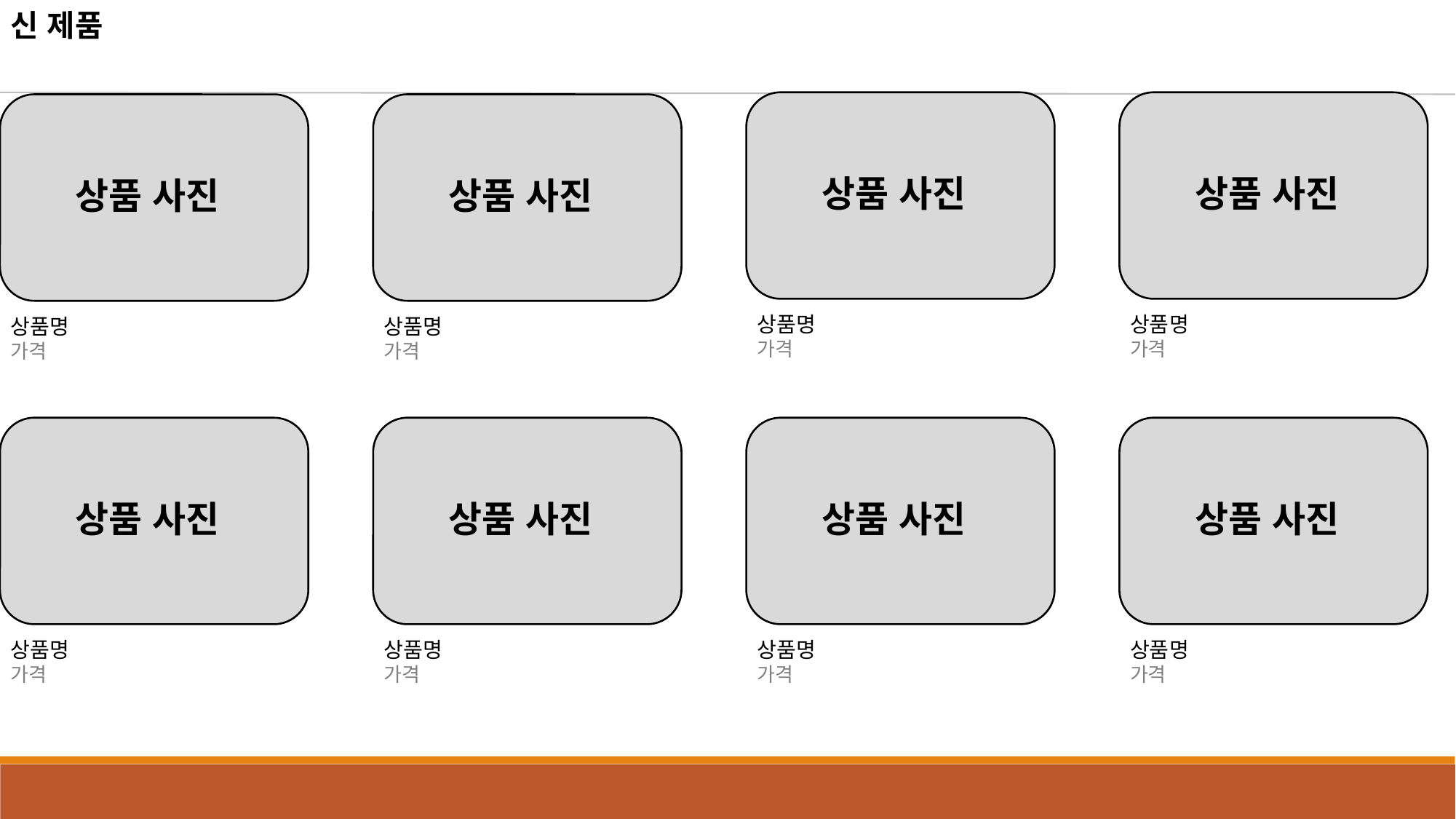

신 제품

상품 사진

상품 사진

상품 사진

상품 사진
상품명
상품명
상품명
상품명
가격
가격
가격
가격

상품 사진

상품 사진

상품 사진

상품 사진
상품명
상품명
상품명
상품명
가격
가격
가격
가격